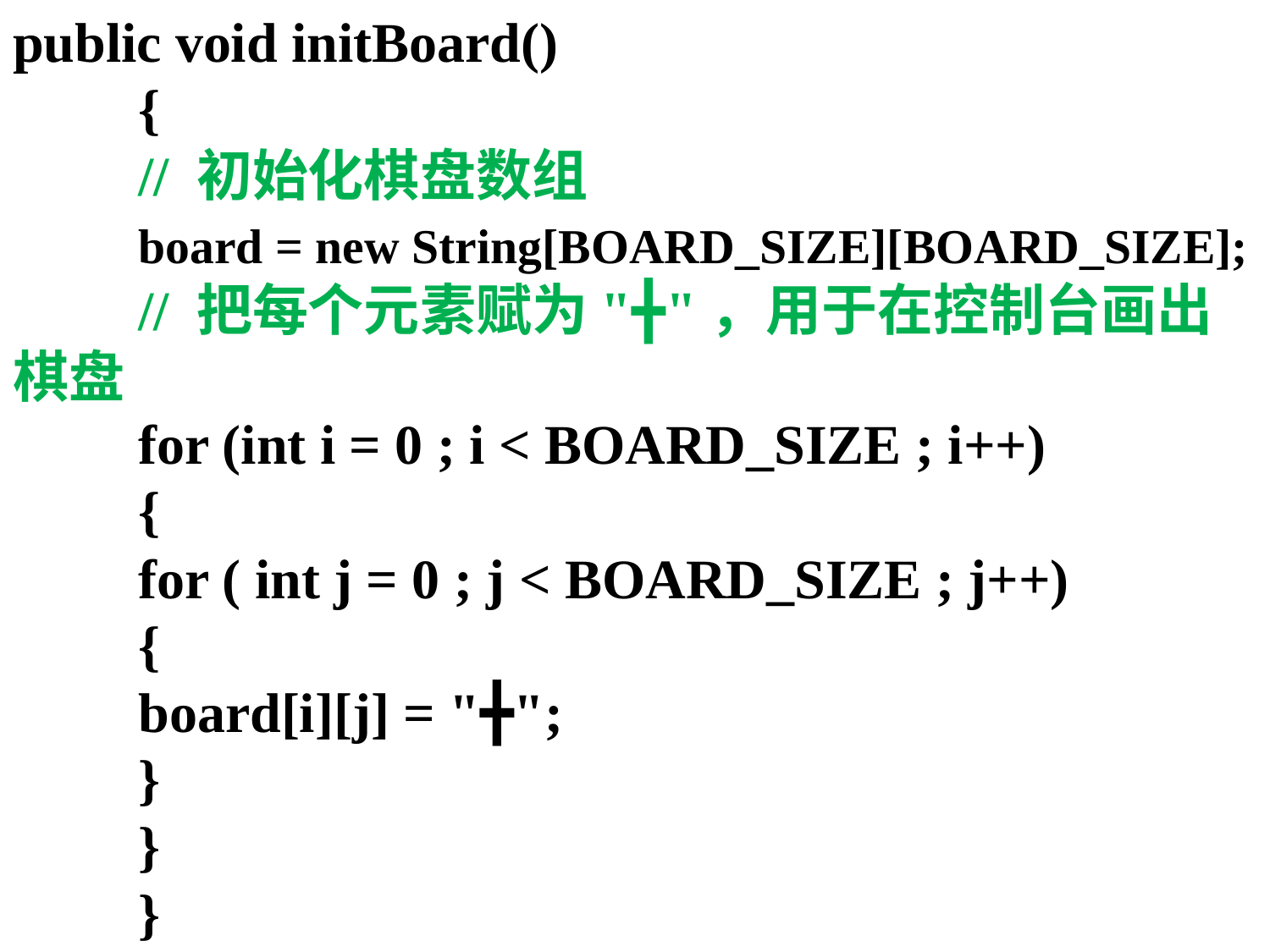

public void initBoard()
	{
		// 初始化棋盘数组
		board = new String[BOARD_SIZE][BOARD_SIZE];
		// 把每个元素赋为"╋"，用于在控制台画出棋盘
		for (int i = 0 ; i < BOARD_SIZE ; i++)
		{
			for ( int j = 0 ; j < BOARD_SIZE ; j++)
			{
				board[i][j] = "╋";
			}
		}
	}